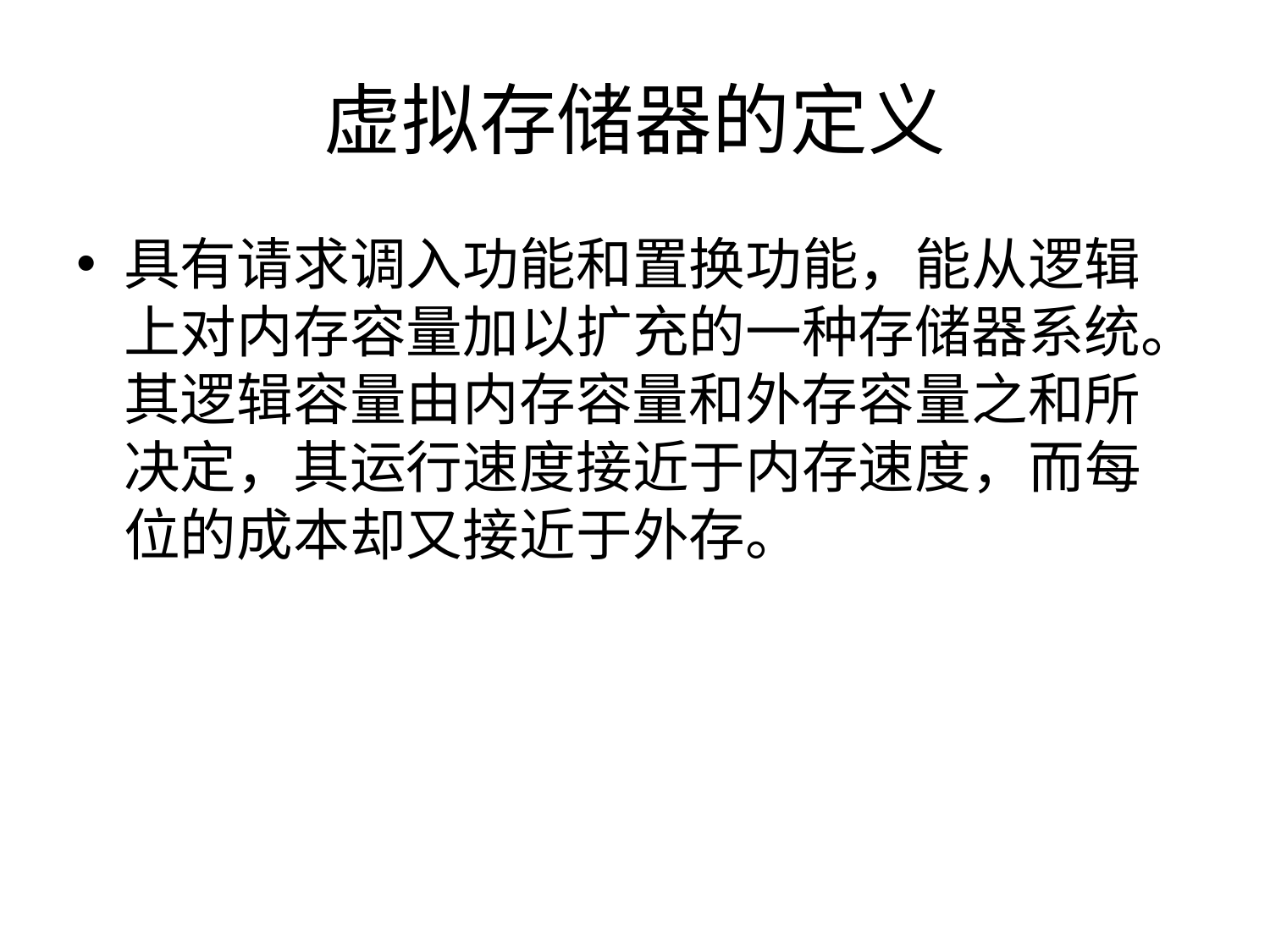

# 虚拟存储器的定义
具有请求调入功能和置换功能，能从逻辑上对内存容量加以扩充的一种存储器系统。其逻辑容量由内存容量和外存容量之和所决定，其运行速度接近于内存速度，而每位的成本却又接近于外存。